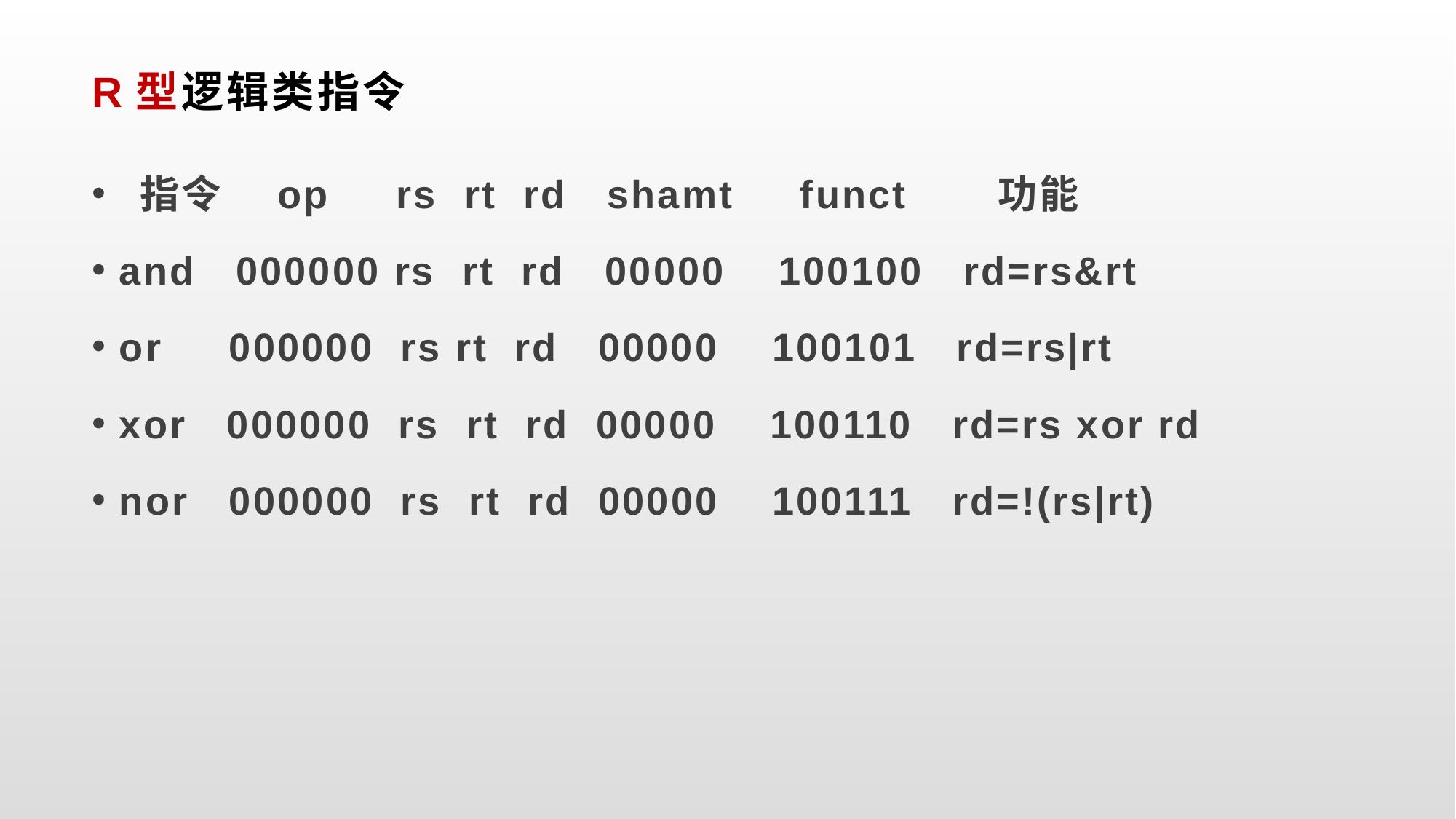

# R型逻辑类指令
 指令    op     rs  rt  rd   shamt     funct      功能
and   000000 rs  rt  rd   00000    100100   rd=rs&rt
or     000000  rs rt  rd   00000    100101   rd=rs|rt
xor   000000  rs  rt  rd  00000    100110   rd=rs xor rd
nor   000000  rs  rt  rd  00000    100111   rd=!(rs|rt)